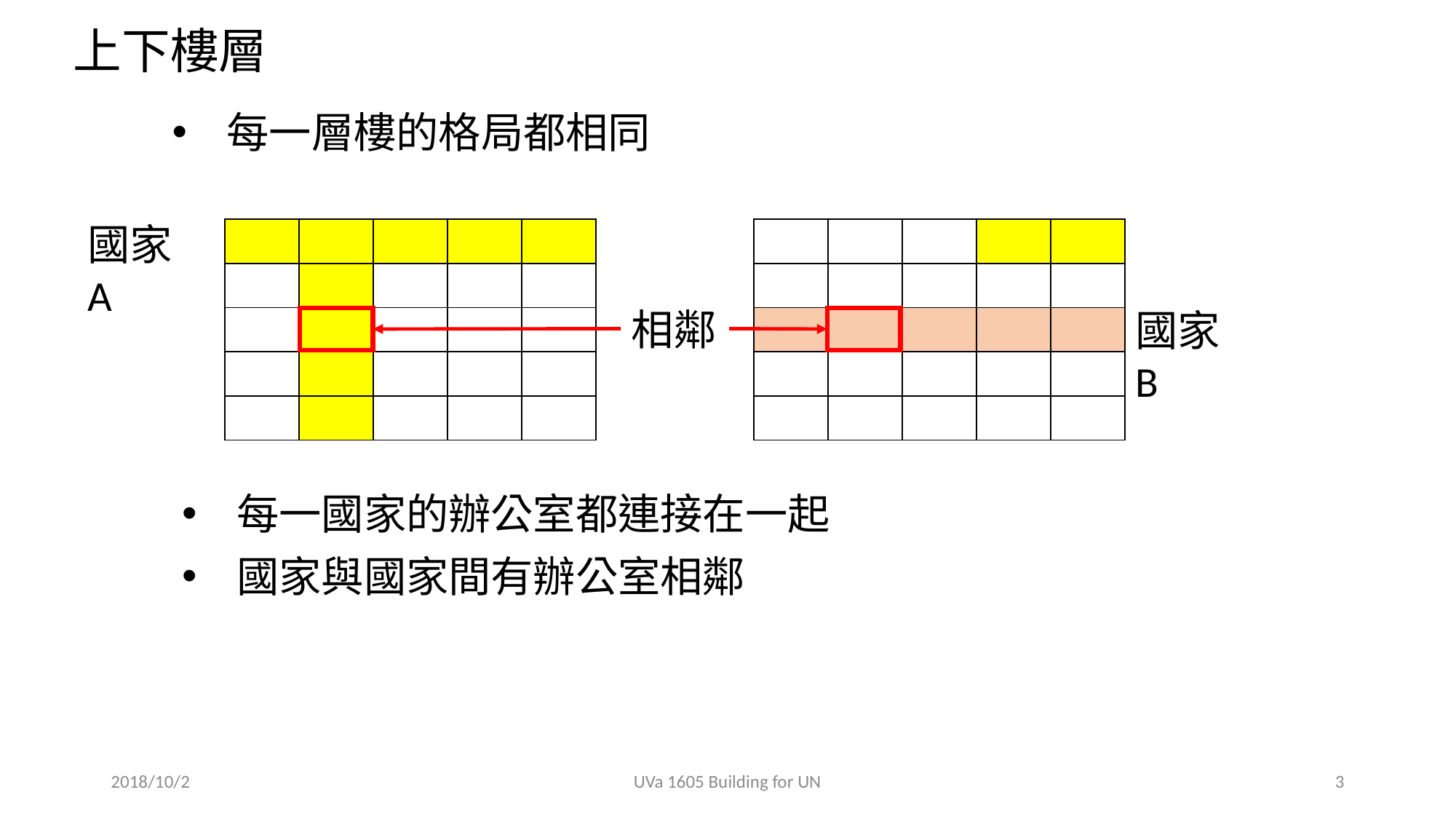

上下樓層
每一層樓的格局都相同
國家A
|  |  |  |  |  |
| --- | --- | --- | --- | --- |
|  |  |  |  |  |
|  |  |  |  |  |
|  |  |  |  |  |
|  |  |  |  |  |
|  |  |  |  |  |
| --- | --- | --- | --- | --- |
|  |  |  |  |  |
|  |  |  |  |  |
|  |  |  |  |  |
|  |  |  |  |  |
相鄰
國家B

每一國家的辦公室都連接在一起
國家與國家間有辦公室相鄰
2018/10/2
UVa 1605 Building for UN
3